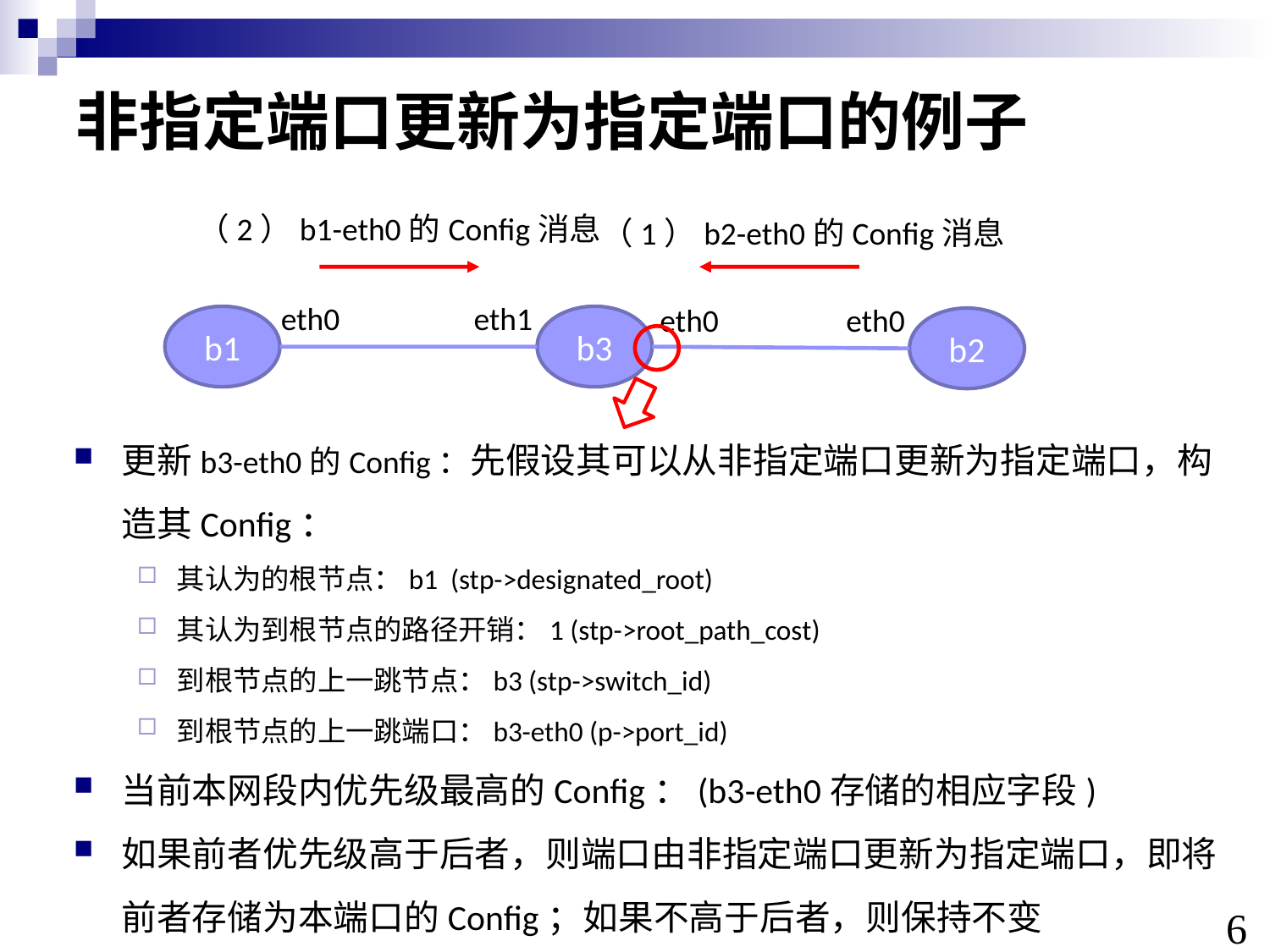

# 非指定端口更新为指定端口的例子
（2）b1-eth0的Config消息
（1）b2-eth0的Config消息

eth0
eth1
eth0
eth0
b1
b3
b2

更新b3-eth0的Config：先假设其可以从非指定端口更新为指定端口，构造其Config：
其认为的根节点：b1  (stp->designated_root)
其认为到根节点的路径开销：1 (stp->root_path_cost)
到根节点的上一跳节点：b3 (stp->switch_id)
到根节点的上一跳端口：b3-eth0 (p->port_id)
当前本网段内优先级最高的Config：(b3-eth0存储的相应字段)
如果前者优先级高于后者，则端口由非指定端口更新为指定端口，即将前者存储为本端口的Config；如果不高于后者，则保持不变
65